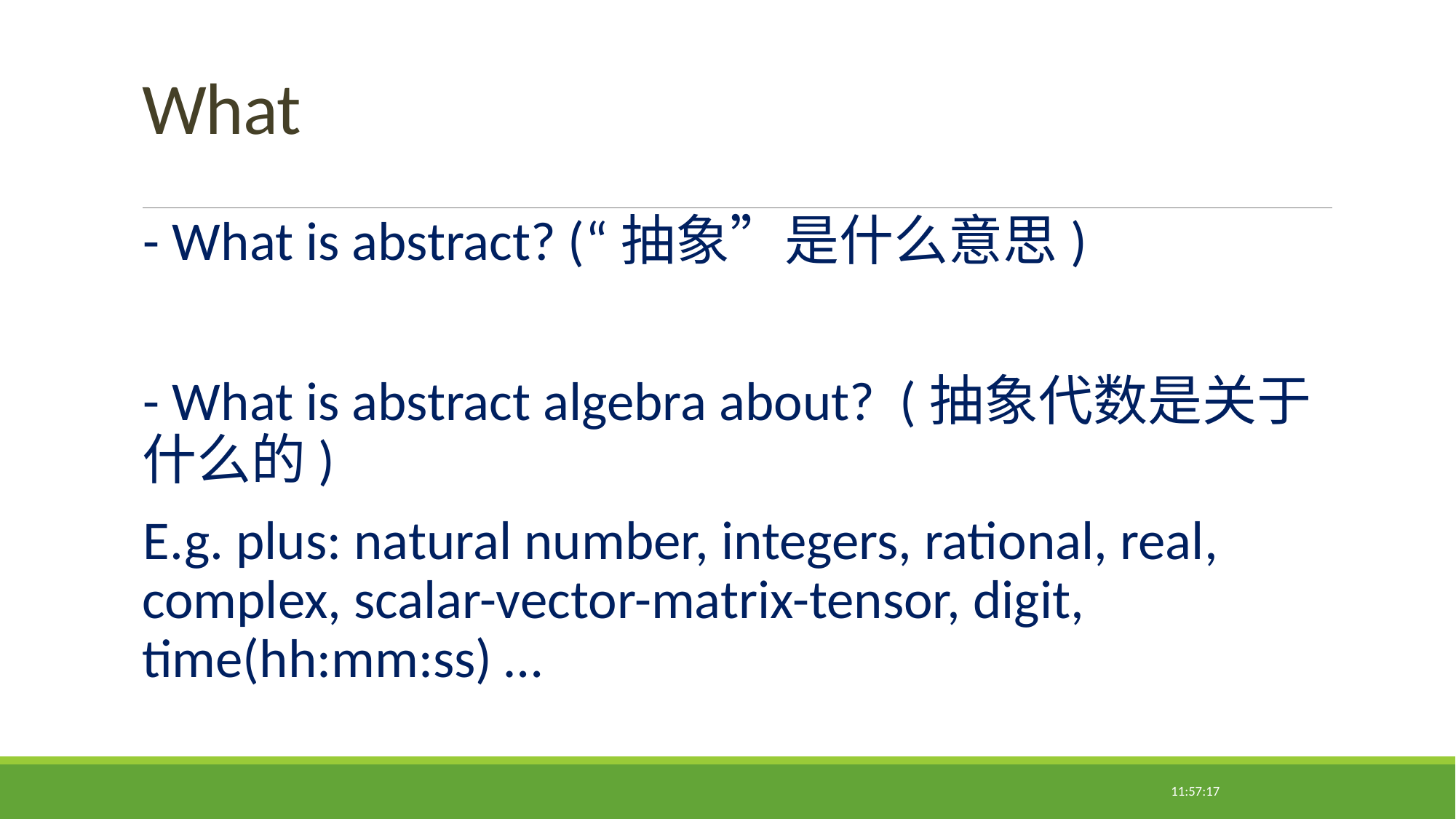

# What
- What is abstract? (“抽象”是什么意思)

- What is abstract algebra about?  (抽象代数是关于什么的)
E.g. plus: natural number, integers, rational, real, complex, scalar-vector-matrix-tensor, digit, time(hh:mm:ss) …
11:57:17